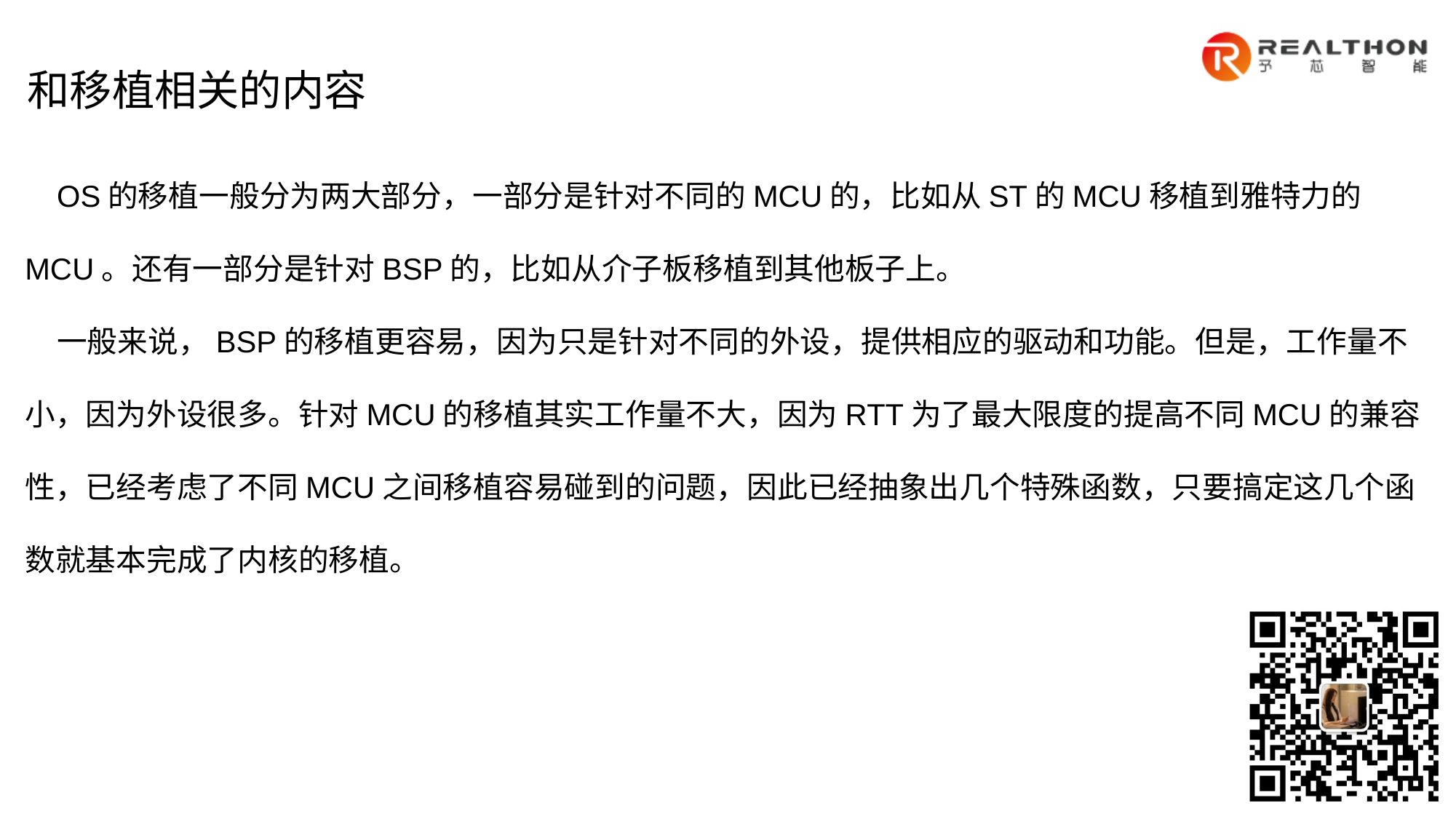

和移植相关的内容
OS的移植一般分为两大部分，一部分是针对不同的MCU的，比如从ST的MCU移植到雅特力的MCU。还有一部分是针对BSP的，比如从介子板移植到其他板子上。
一般来说，BSP的移植更容易，因为只是针对不同的外设，提供相应的驱动和功能。但是，工作量不小，因为外设很多。针对MCU的移植其实工作量不大，因为RTT为了最大限度的提高不同MCU的兼容性，已经考虑了不同MCU之间移植容易碰到的问题，因此已经抽象出几个特殊函数，只要搞定这几个函数就基本完成了内核的移植。